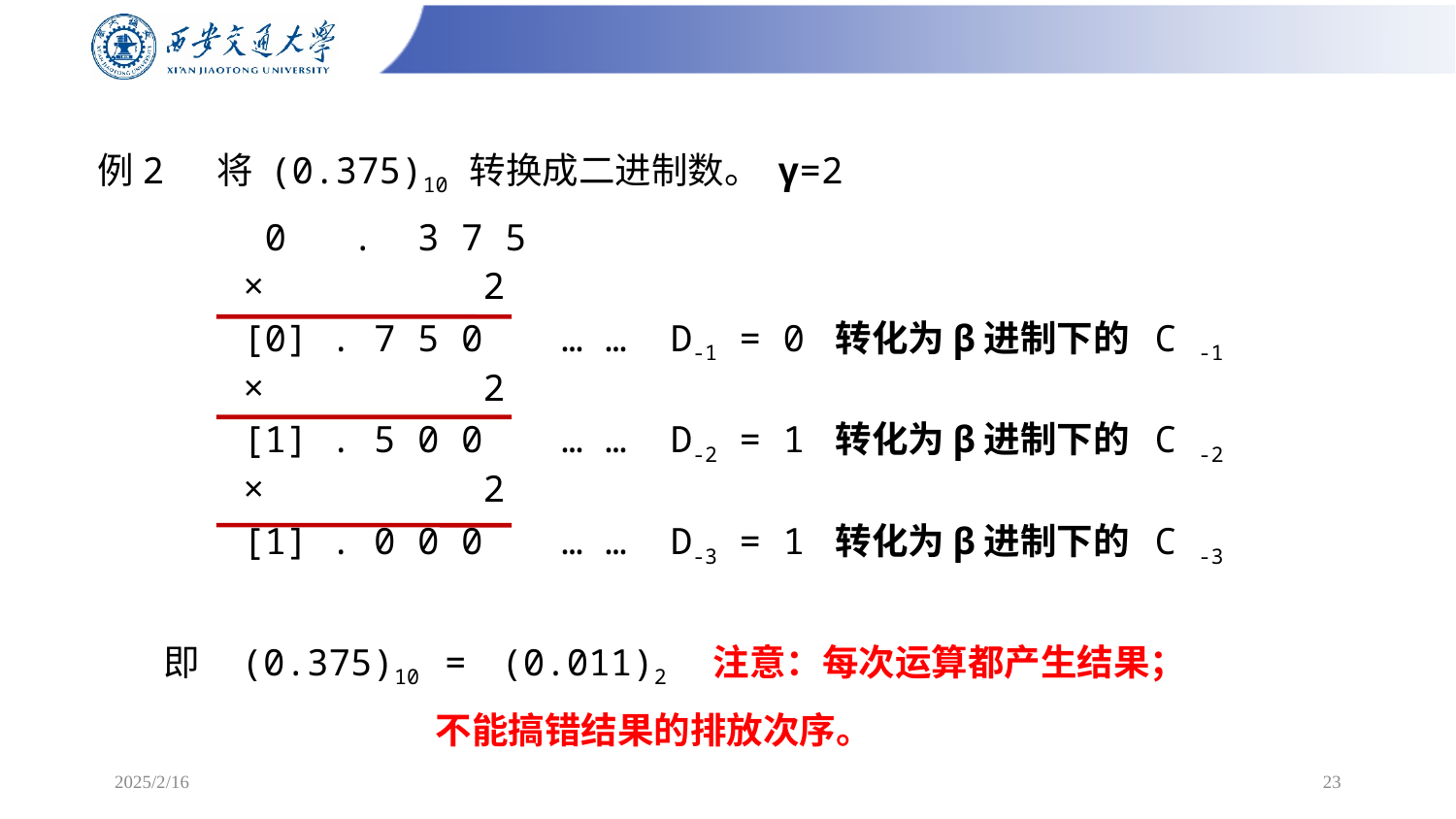

# 例2  将 (0.375)10 转换成二进制数。 γ=2
 0   .  3 7 5
×          2
[0] . 7 5 0	… …  D-1 = 0 转化为β进制下的  C -1
×          2
[1] . 5 0 0	… …  D-2 = 1 转化为β进制下的  C -2
×          2
[1] . 0 0 0	… …  D-3 = 1 转化为β进制下的  C -3

    即    (0.375)10  =  (0.011)2   注意：每次运算都产生结果；
                                     不能搞错结果的排放次序。
2025/2/16
23